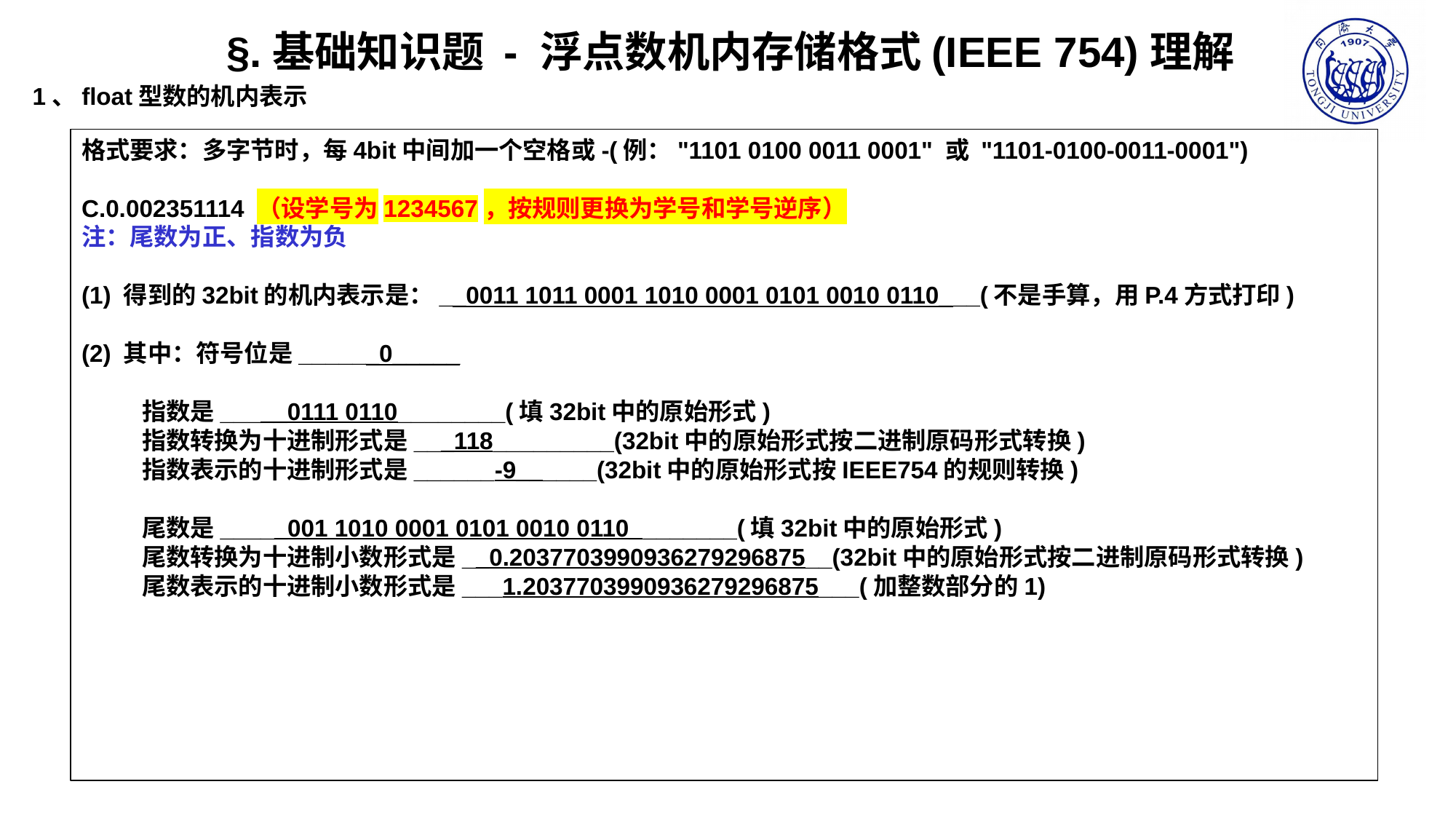

§.基础知识题 - 浮点数机内存储格式(IEEE 754)理解
1、float型数的机内表示
格式要求：多字节时，每4bit中间加一个空格或-(例："1101 0100 0011 0001" 或 "1101-0100-0011-0001")

C.0.002351114 （设学号为1234567，按规则更换为学号和学号逆序）
注：尾数为正、指数为负

(1) 得到的32bit的机内表示是：__0011 1011 0001 1010 0001 0101 0010 0110___(不是手算，用P.4方式打印)

(2) 其中：符号位是______0_____

          指数是_____0111 0110________(填32bit中的原始形式)
          指数转换为十进制形式是___118_________(32bit中的原始形式按二进制原码形式转换)
          指数表示的十进制形式是______-9______(32bit中的原始形式按IEEE754的规则转换)

          尾数是_____001 1010 0001 0101 0010 0110________(填32bit中的原始形式)
          尾数转换为十进制小数形式是__0.2037703990936279296875__(32bit中的原始形式按二进制原码形式转换)
          尾数表示的十进制小数形式是___1.2037703990936279296875___(加整数部分的1)